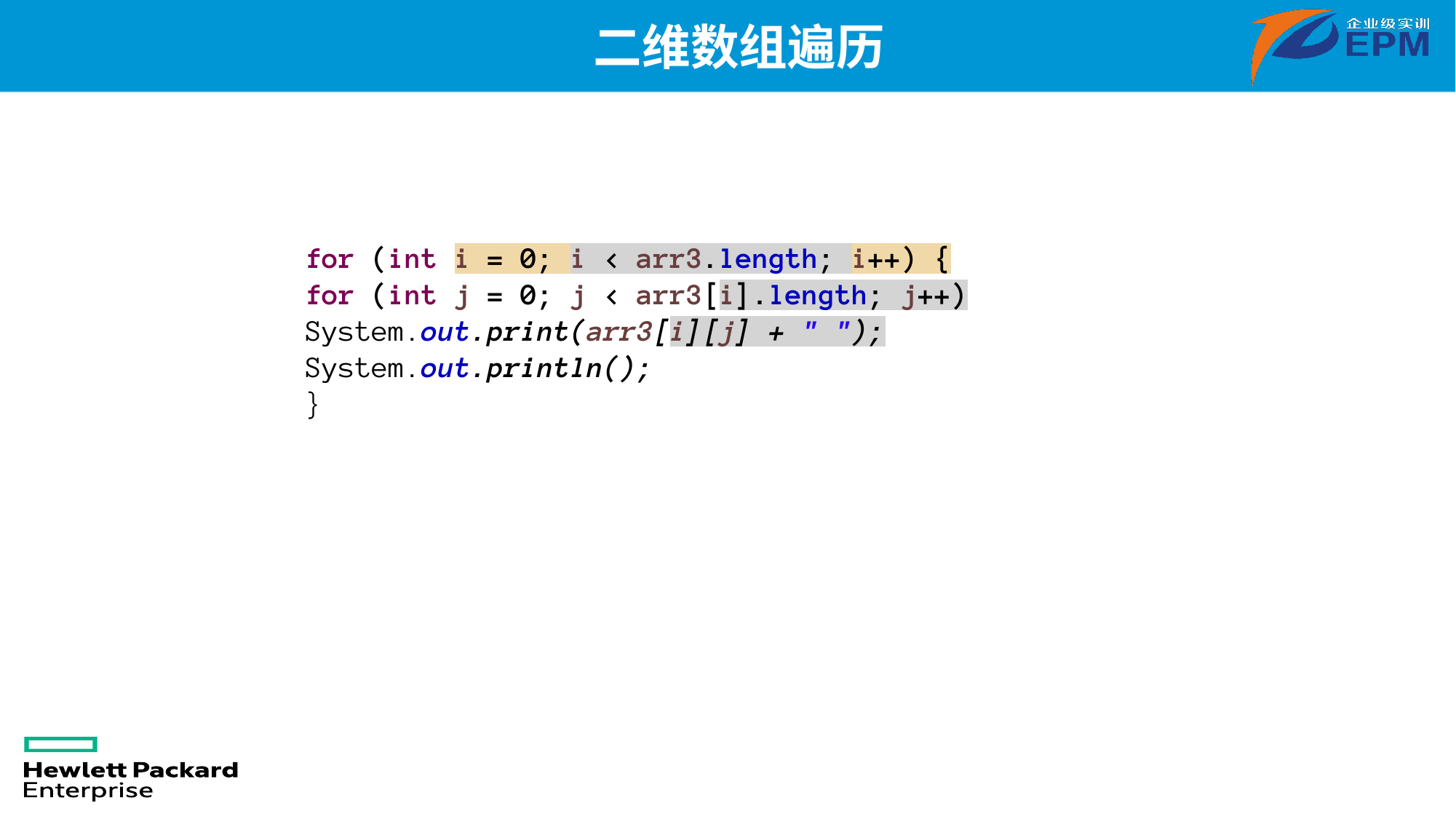

# 二维数组遍历

for (int i = 0; i < arr3.length; i++) {
for (int j = 0; j < arr3[i].length; j++)
System.out.print(arr3[i][j] + " ");
System.out.println();
}